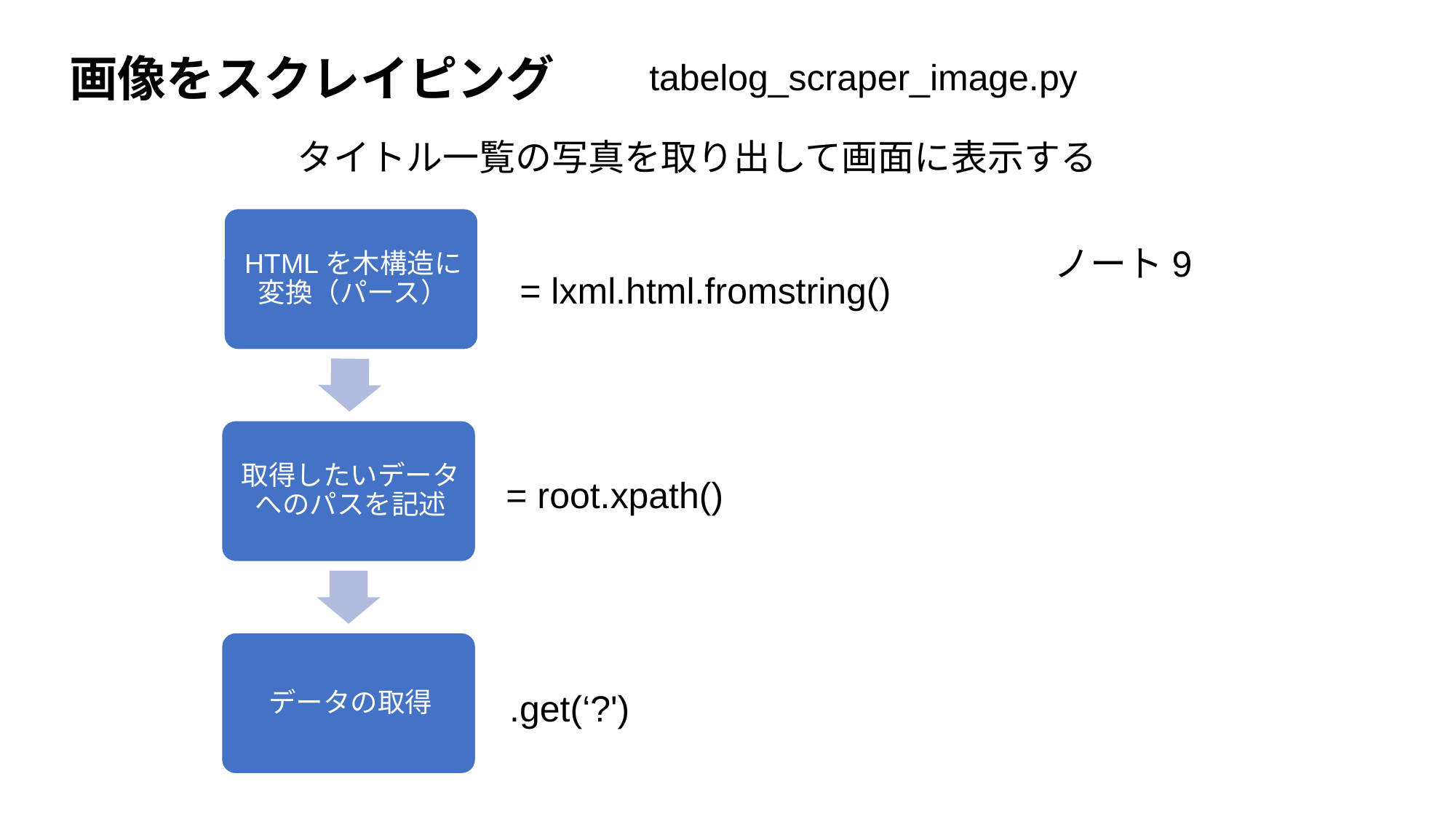

画像をスクレイピング
tabelog_scraper_image.py
タイトル一覧の写真を取り出して画面に表示する
HTMLを木構造に変換（パース）

取得したいデータへのパスを記述

データの取得
ノート9
= lxml.html.fromstring()
= root.xpath()
.get(‘?')